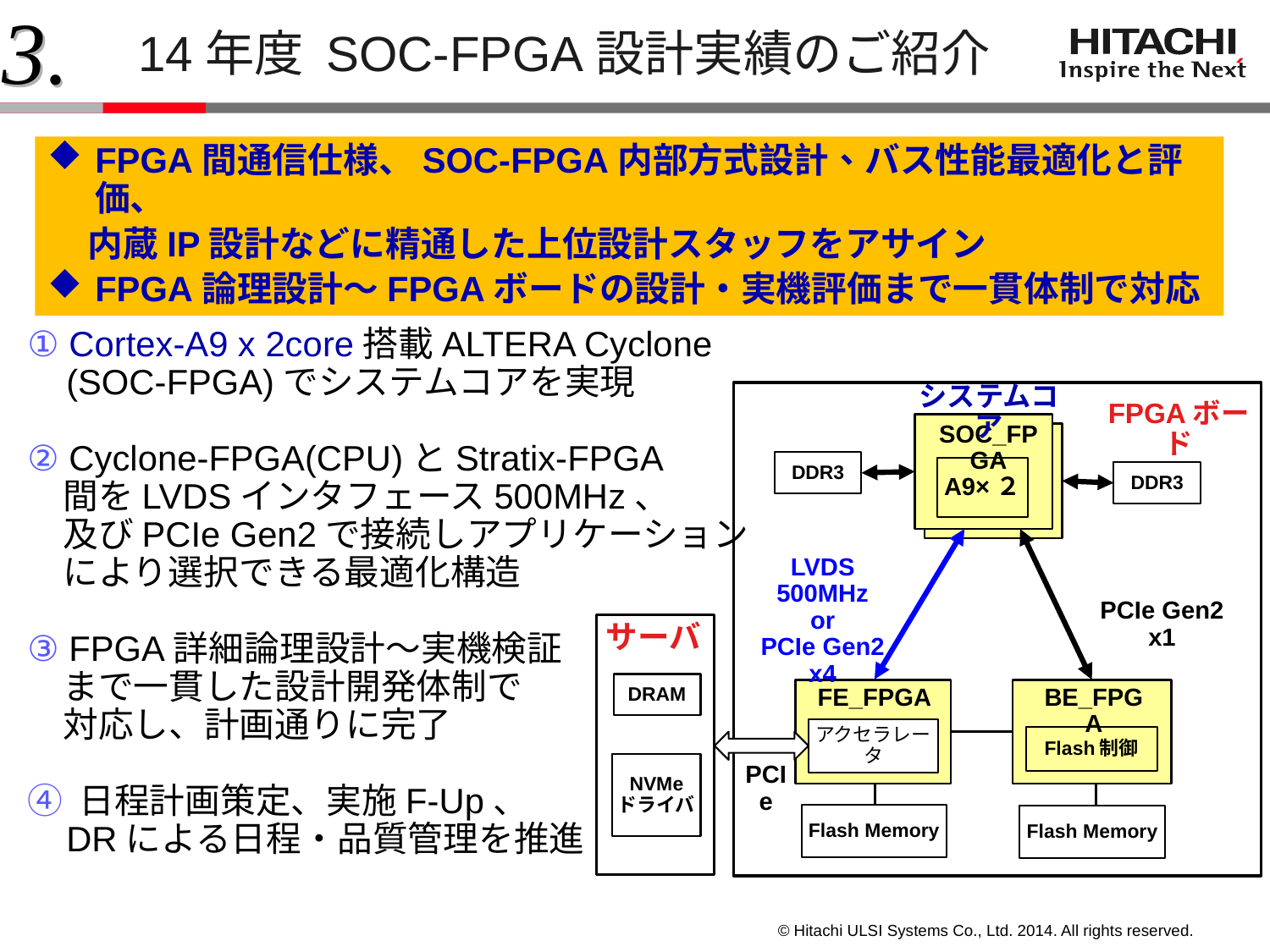

3.
14年度 SOC-FPGA設計実績のご紹介
FPGA間通信仕様、SOC-FPGA内部方式設計、バス性能最適化と評価、
    内蔵IP設計などに精通した上位設計スタッフをアサイン
FPGA論理設計～FPGAボードの設計・実機評価まで一貫体制で対応
① Cortex-A9 x 2core搭載ALTERA Cyclone
    (SOC-FPGA)でシステムコアを実現

② Cyclone-FPGA(CPU)とStratix-FPGA
　間をLVDSインタフェース500MHz、
　及びPCIe Gen2で接続しアプリケーション
　により選択できる最適化構造

③ FPGA詳細論理設計～実機検証
　まで一貫した設計開発体制で
　対応し、計画通りに完了

④ 日程計画策定、実施F-Up、
    DRによる日程・品質管理を推進
システムコア

FPGAボード

SOC_FPGA

DDR3
A9×２
DDR3
LVDS 500MHz
or
PCIe Gen2 x4
PCIe Gen2 x1

サーバ
DRAM
BE_FPGA
FE_FPGA

アクセラレータ
Flash制御

NVMe
ドライバ
PCIe
Flash Memory
Flash Memory
5